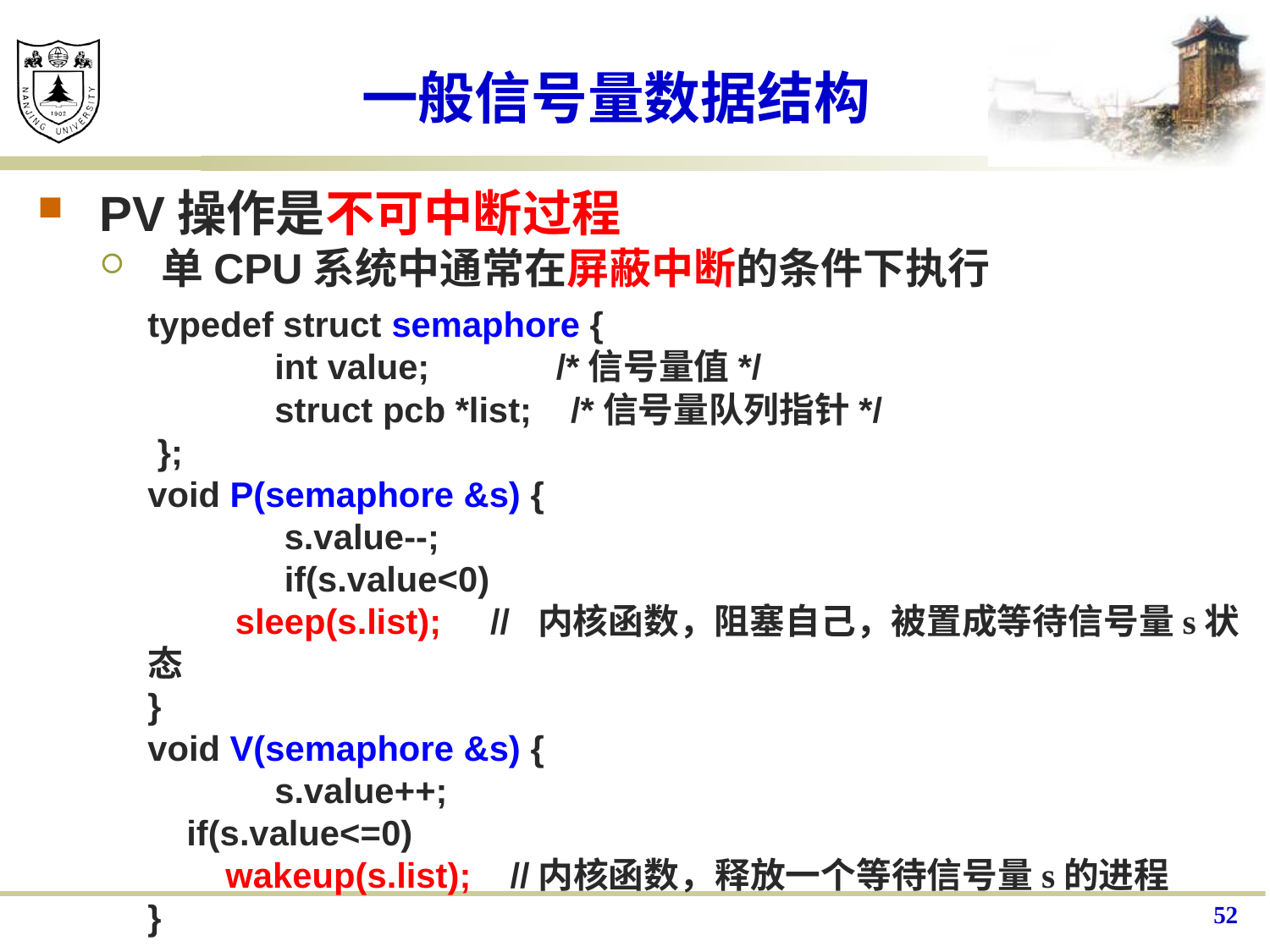

# 一般信号量数据结构
PV操作是不可中断过程
单CPU系统中通常在屏蔽中断的条件下执行
typedef struct semaphore {
	int value;             /*信号量值*/
	struct pcb *list;    /*信号量队列指针*/
 };
void P(semaphore &s) {
	 s.value--;
	 if(s.value<0)
         sleep(s.list);     //  内核函数，阻塞自己，被置成等待信号量s状态
}
void V(semaphore &s) {
	s.value++;
    if(s.value<=0)
        wakeup(s.list);    //内核函数，释放一个等待信号量s的进程
}
52